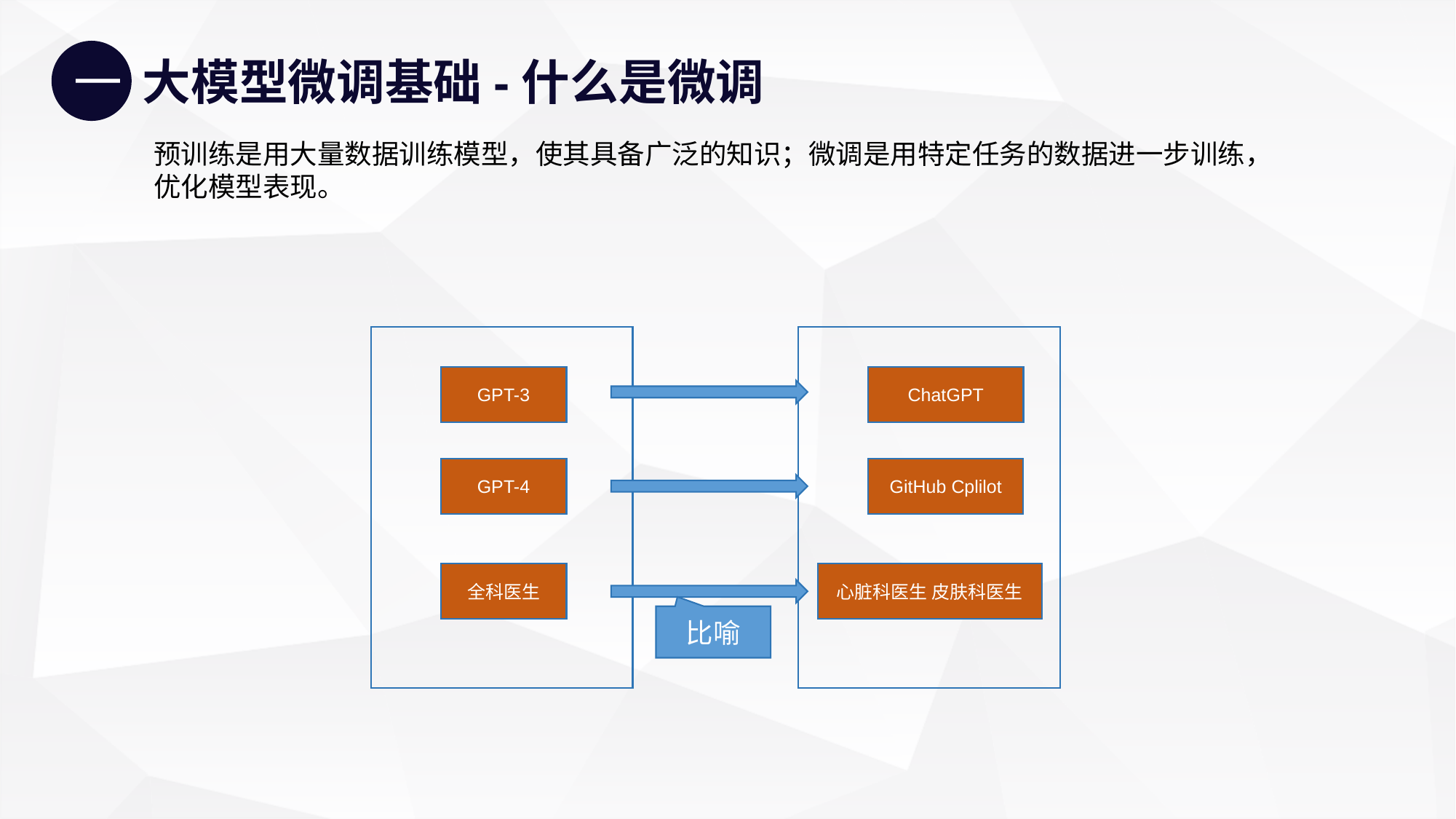

一
大模型微调基础-什么是微调
预训练是用大量数据训练模型，使其具备广泛的知识；微调是用特定任务的数据进一步训练，优化模型表现。

GPT-3
ChatGPT

GPT-4
GitHub Cplilot

全科医生
心脏科医生 皮肤科医生

比喻